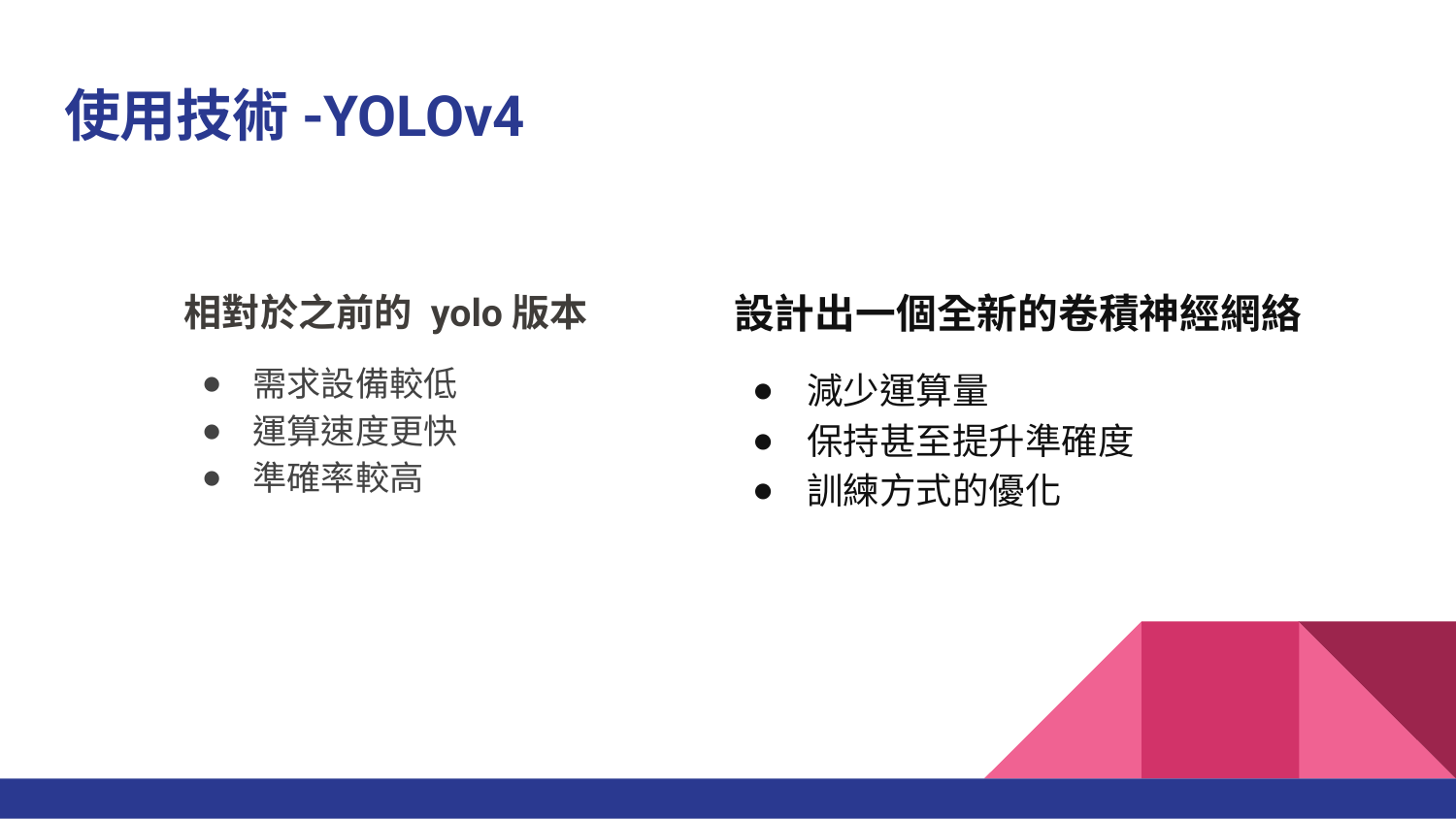

# 使用技術-YOLOv4
相對於之前的 yolo版本
需求設備較低
運算速度更快
準確率較高
設計出一個全新的卷積神經網絡
減少運算量
保持甚至提升準確度
訓練方式的優化